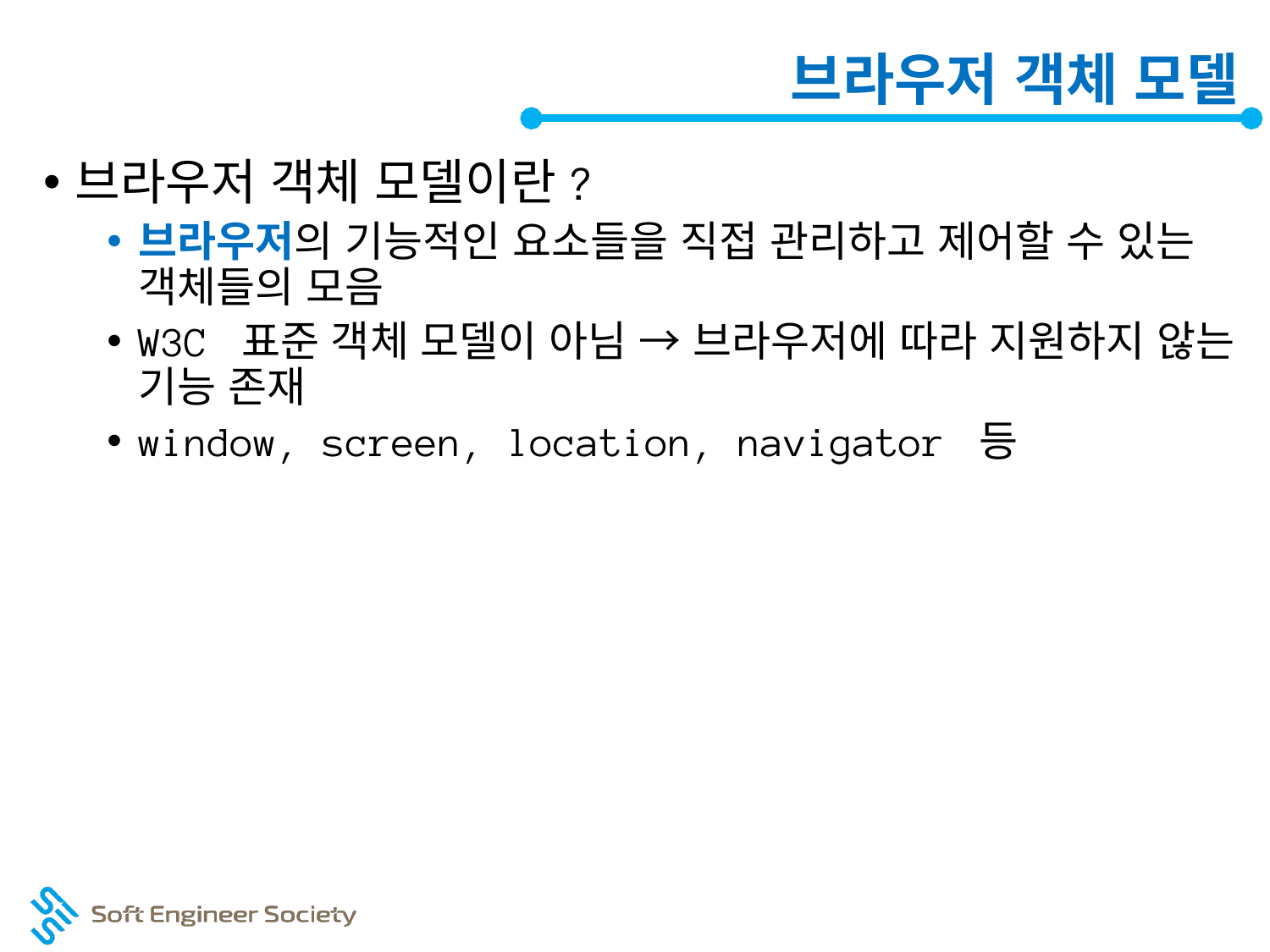

# 브라우저 객체 모델
브라우저 객체 모델이란?
브라우저의 기능적인 요소들을 직접 관리하고 제어할 수 있는 객체들의 모음
W3C 표준 객체 모델이 아님 → 브라우저에 따라 지원하지 않는 기능 존재
window, screen, location, navigator 등